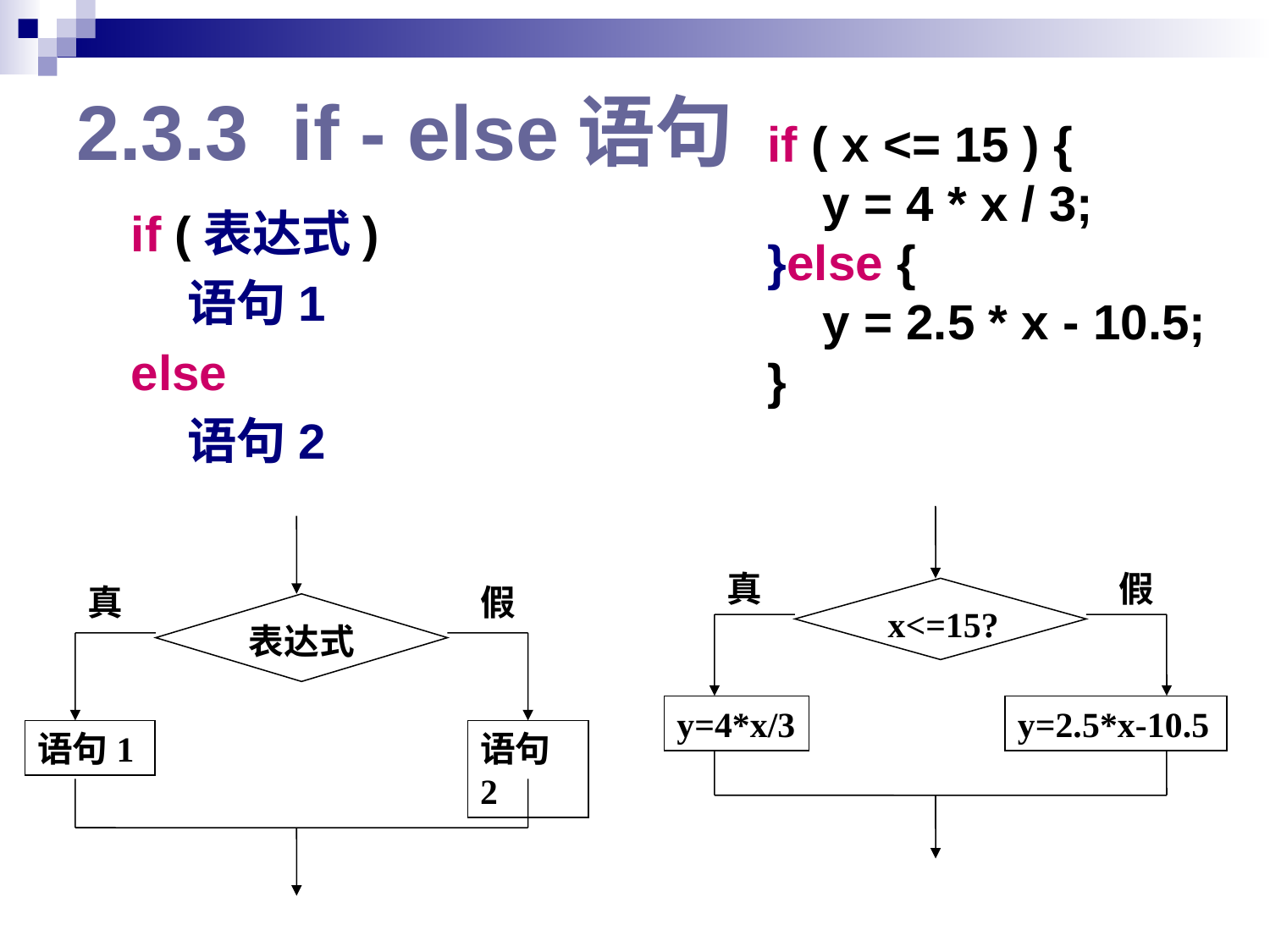

# 2.3.3  if - else语句
if ( x <= 15 ) {
    y = 4 * x / 3;
}else {
    y = 2.5 * x - 10.5;
}
if (表达式)
    语句1
else
    语句2

真
假

x<=15?

y=4*x/3
y=2.5*x-10.5

真
假

表达式

语句1
语句2